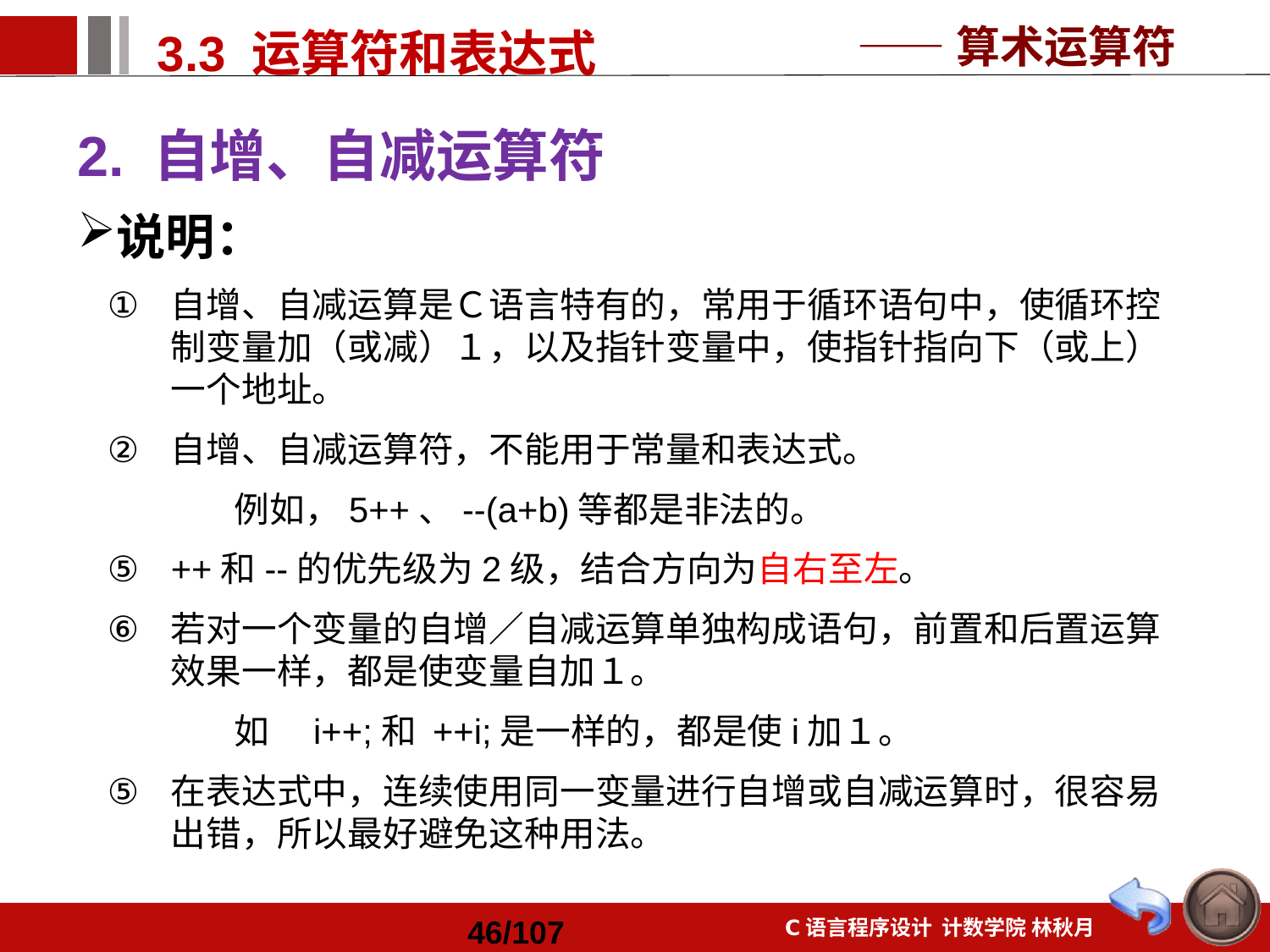

——算术运算符
2. 自增、自减运算符
说明：
自增、自减运算是Ｃ语言特有的，常用于循环语句中，使循环控 制变量加（或减）１，以及指针变量中，使指针指向下（或上）一个地址。
自增、自减运算符，不能用于常量和表达式。
例如，5++、--(a+b)等都是非法的。
++和--的优先级为2级，结合方向为自右至左。
若对一个变量的自增／自减运算单独构成语句，前置和后置运算效果一样，都是使变量自加１。
　　	如　i++;和 ++i;是一样的，都是使i加１。
在表达式中，连续使用同一变量进行自增或自减运算时，很容易出错，所以最好避免这种用法。